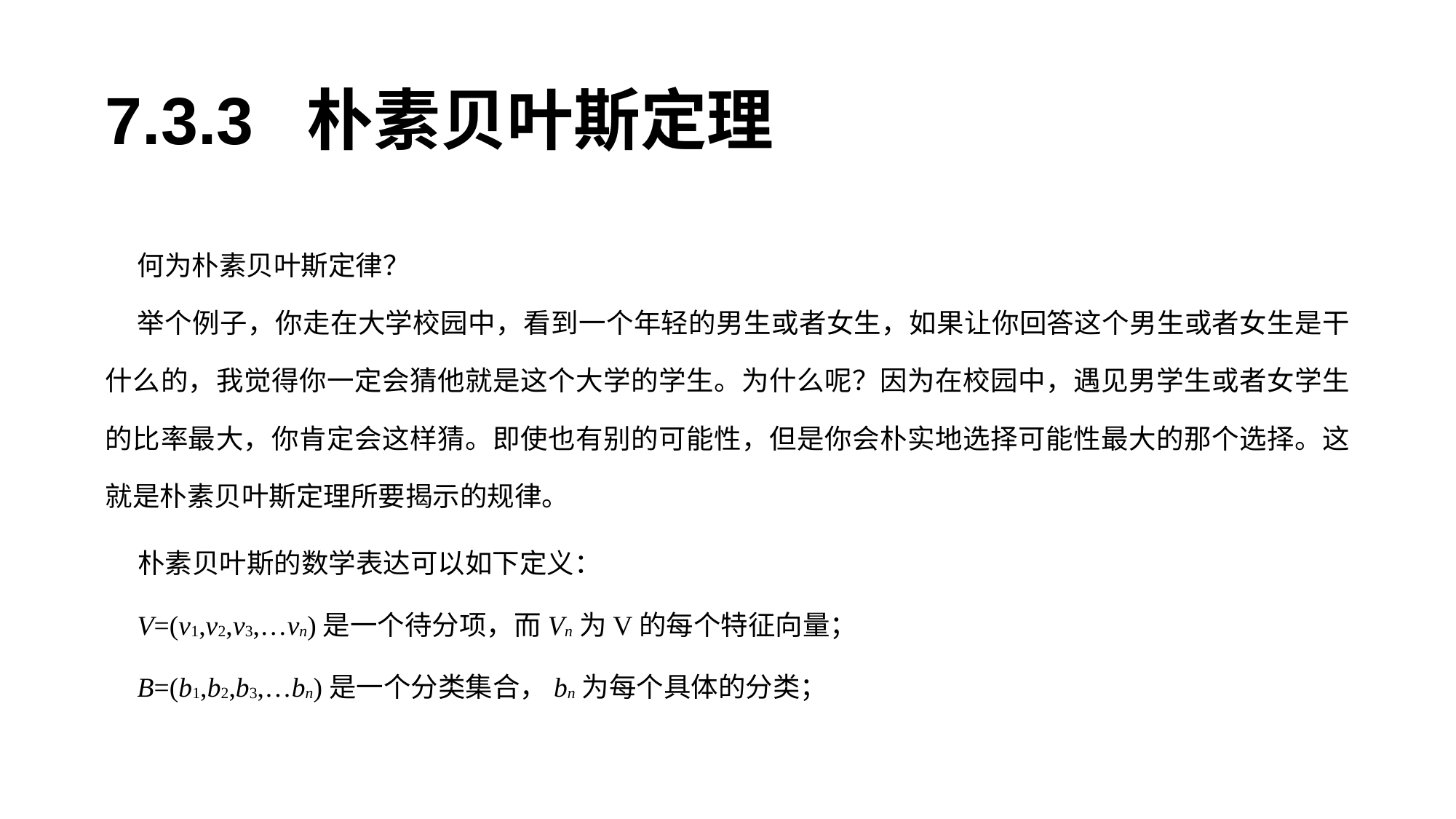

# 7.3.3  朴素贝叶斯定理
何为朴素贝叶斯定律？
举个例子，你走在大学校园中，看到一个年轻的男生或者女生，如果让你回答这个男生或者女生是干什么的，我觉得你一定会猜他就是这个大学的学生。为什么呢？因为在校园中，遇见男学生或者女学生的比率最大，你肯定会这样猜。即使也有别的可能性，但是你会朴实地选择可能性最大的那个选择。这就是朴素贝叶斯定理所要揭示的规律。
朴素贝叶斯的数学表达可以如下定义：
V=(v1,v2,v3,…vn)是一个待分项，而Vn为V的每个特征向量；
B=(b1,b2,b3,…bn)是一个分类集合，bn为每个具体的分类；